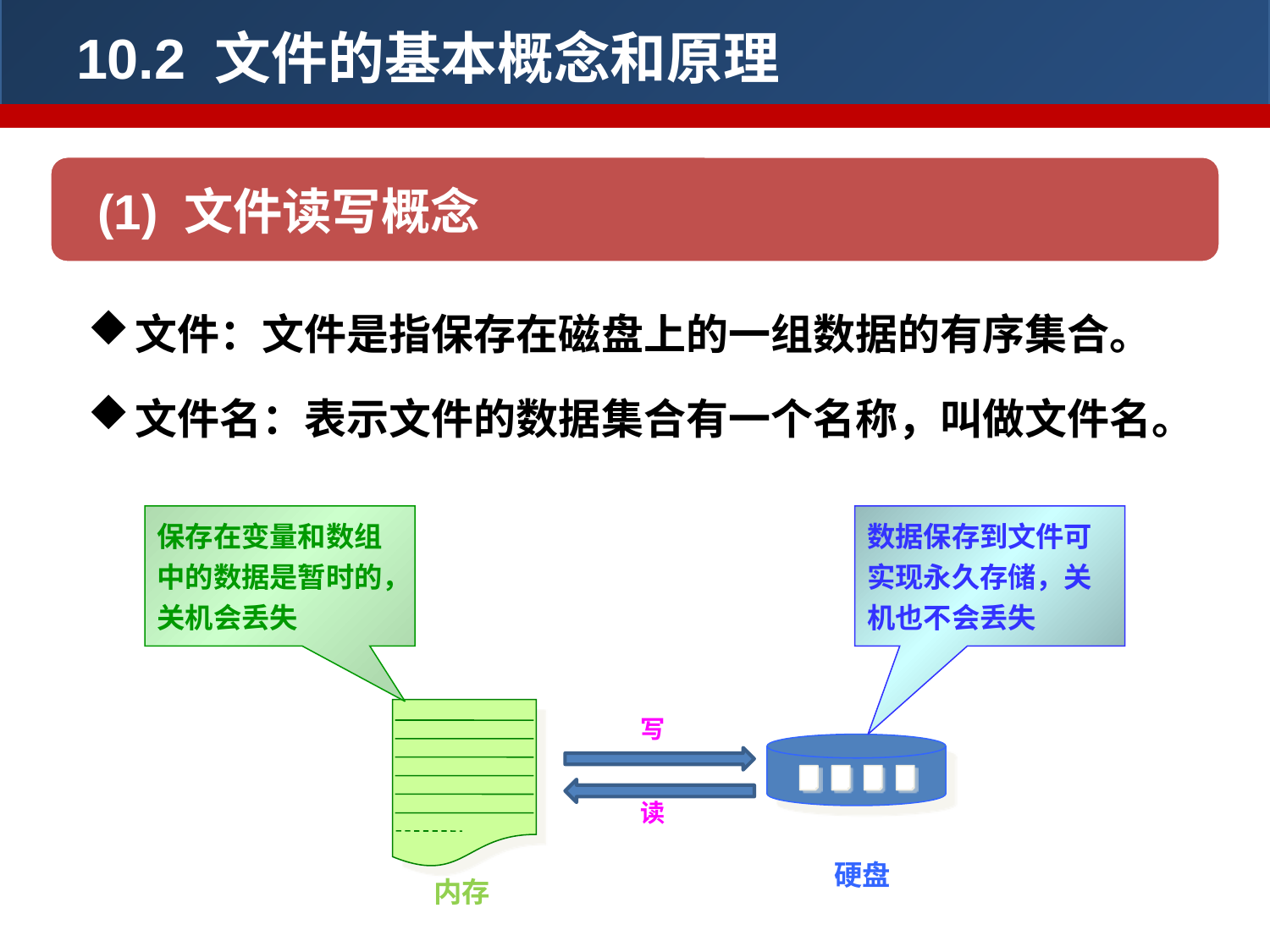

10.2 文件的基本概念和原理
(1) 文件读写概念
文件：文件是指保存在磁盘上的一组数据的有序集合。
文件名：表示文件的数据集合有一个名称，叫做文件名。
保存在变量和数组中的数据是暂时的，关机会丢失
数据保存到文件可实现永久存储，关机也不会丢失

写

读

硬盘
内存